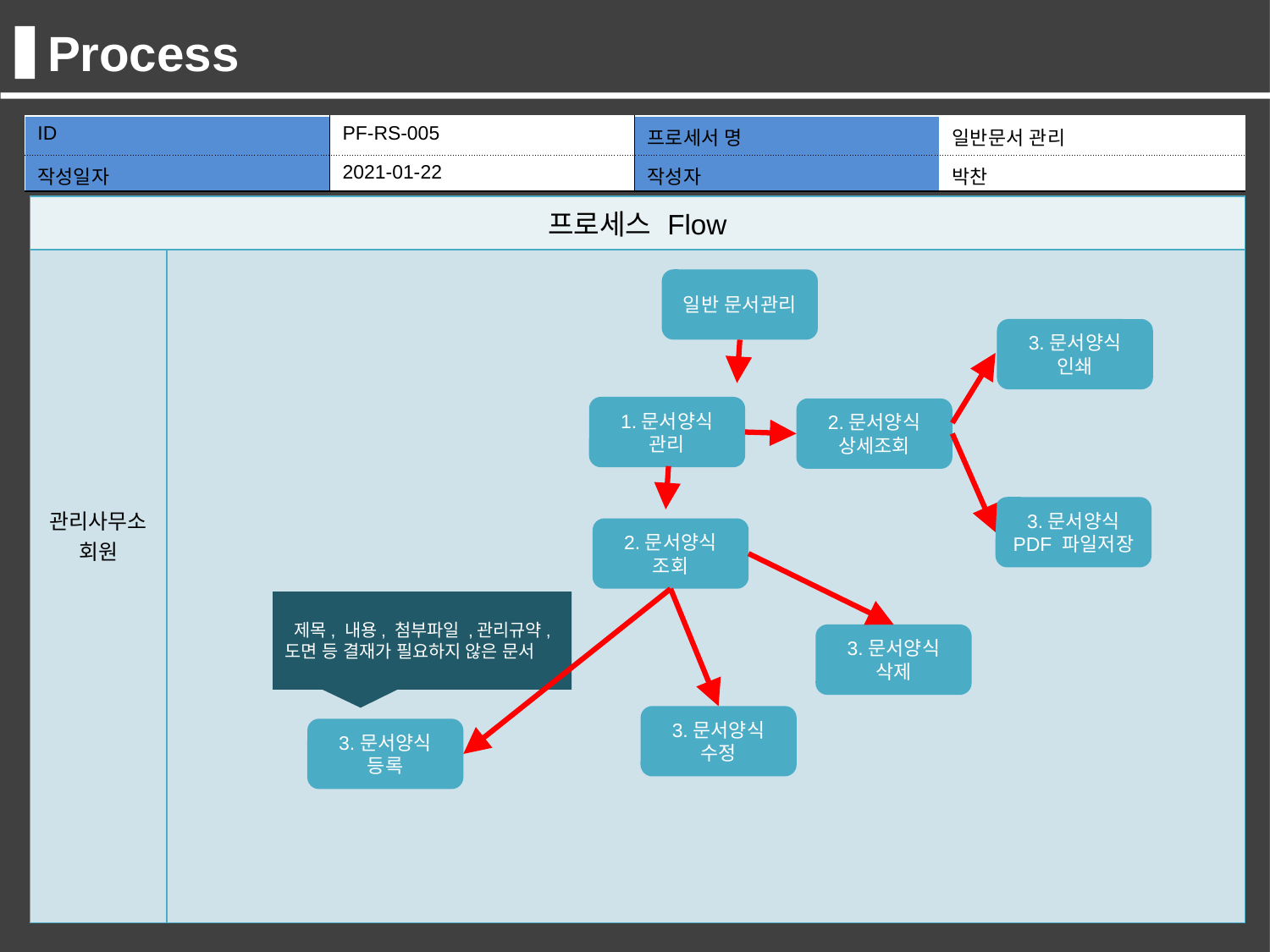

Process
Process

| ID | PF-RS-006 | 프로세서 명 | 최종합격자관리 |
| --- | --- | --- | --- |
| 작성일자 | 2016.05.11 | 작성자 | 김선도 |
| ID | PF-RS-005 | 프로세서 명 | 일반문서 관리 |
| --- | --- | --- | --- |
| 작성일자 | 2021-01-22 | 작성자 | 박찬 |
| 프로세스 Flow |  |
| --- | --- |
| 관리자 교사 |  |
| 프로세스 Flow |  |
| --- | --- |
| 관리사무소 회원 |  |
일반 문서관리
분류된 면접 합격자를 일괄적 합격
(수강생 등록)처리.
3.문서양식 인쇄
서류전형에 통과한 면접 대상자를 조회.
3. 평가표 업로드
2. 합격자 일괄 합격처리
1.문서양식 관리
2.문서양식 상세조회
예비합격자 상태 변경
1.면접 대상자 조회
3. 합격자 세부 정보 등록
3.문서양식 PDF 파일저장
2.문서양식 조회
2. 예비 합격생 상태 변경
 제목, 내용, 첨부파일 ,관리규약, 도면 등 결재가 필요하지 않은 문서
3.문서양식 삭제
3.문서양식 수정
3.문서양식 등록